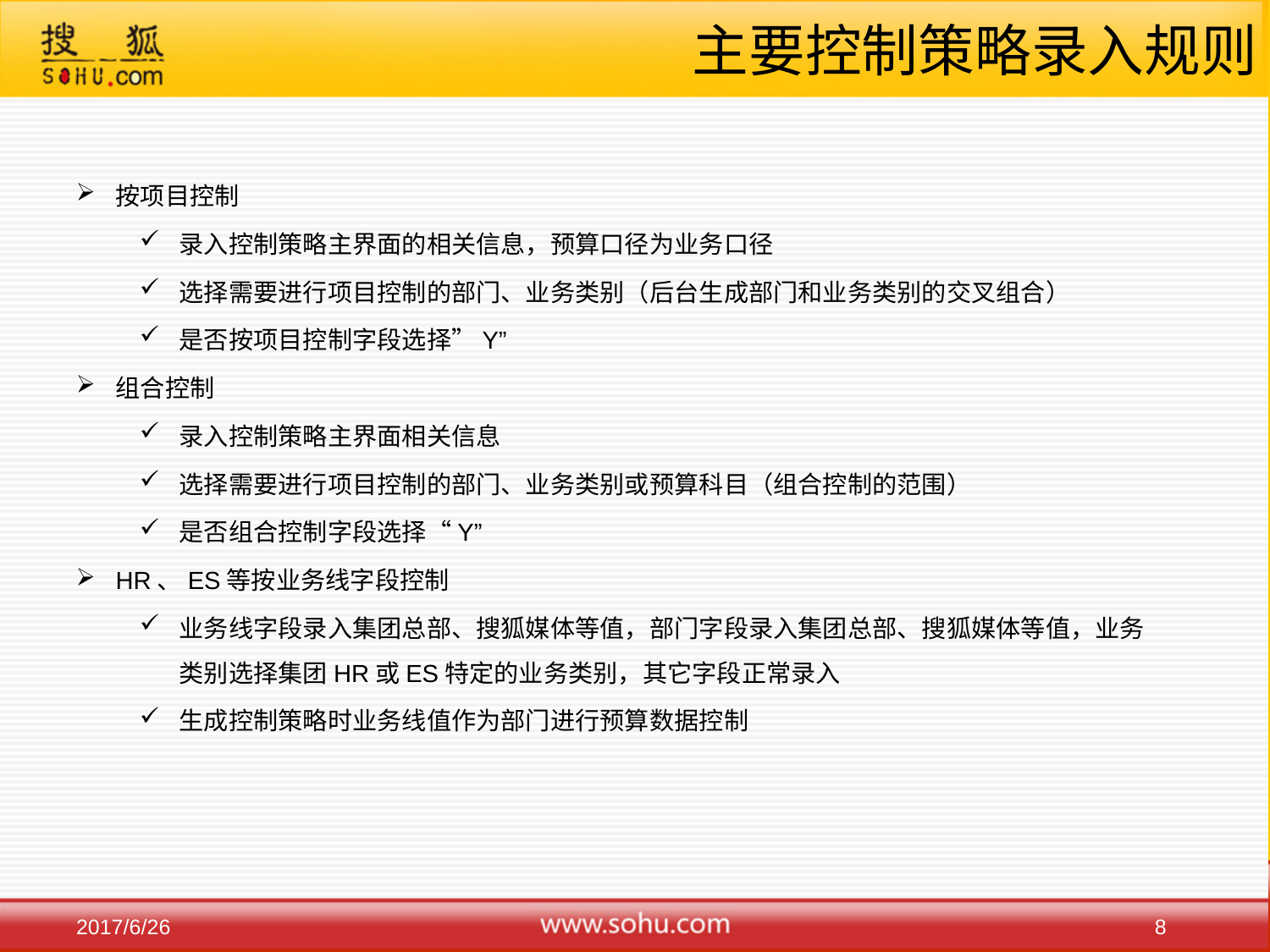

# 主要控制策略录入规则
按项目控制
录入控制策略主界面的相关信息，预算口径为业务口径
选择需要进行项目控制的部门、业务类别（后台生成部门和业务类别的交叉组合）
是否按项目控制字段选择”Y”
组合控制
录入控制策略主界面相关信息
选择需要进行项目控制的部门、业务类别或预算科目（组合控制的范围）
是否组合控制字段选择“Y”
HR、ES等按业务线字段控制
业务线字段录入集团总部、搜狐媒体等值，部门字段录入集团总部、搜狐媒体等值，业务类别选择集团HR或ES特定的业务类别，其它字段正常录入
生成控制策略时业务线值作为部门进行预算数据控制
8